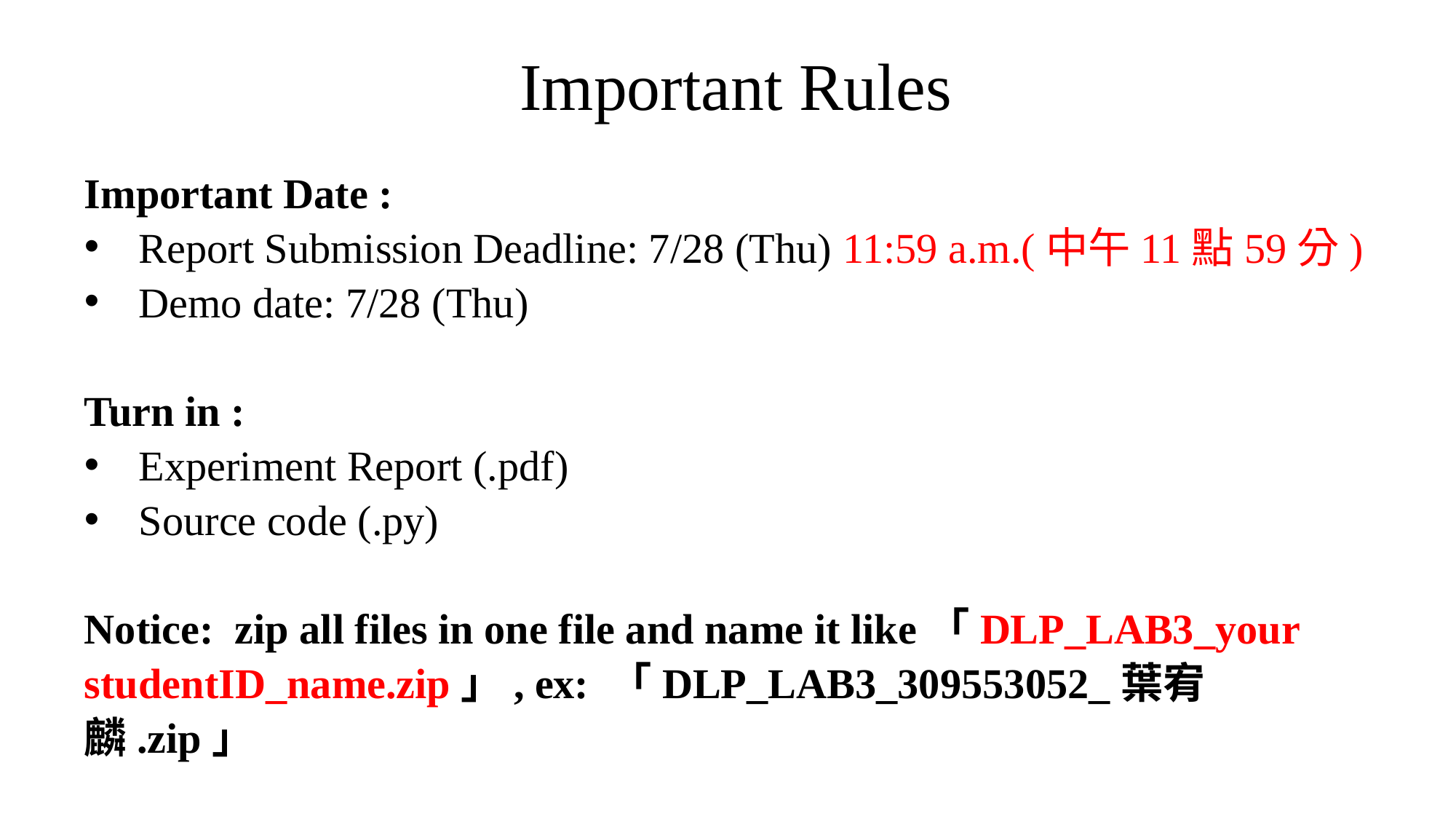

Important Rules
Important Date :
Report Submission Deadline: 7/28 (Thu) 11:59 a.m.(中午11點59分)
Demo date: 7/28 (Thu)

Turn in :
Experiment Report (.pdf)
Source code (.py)

Notice:  zip all files in one file and name it like「DLP_LAB3_your studentID_name.zip」, ex: 「DLP_LAB3_309553052_葉宥麟.zip」